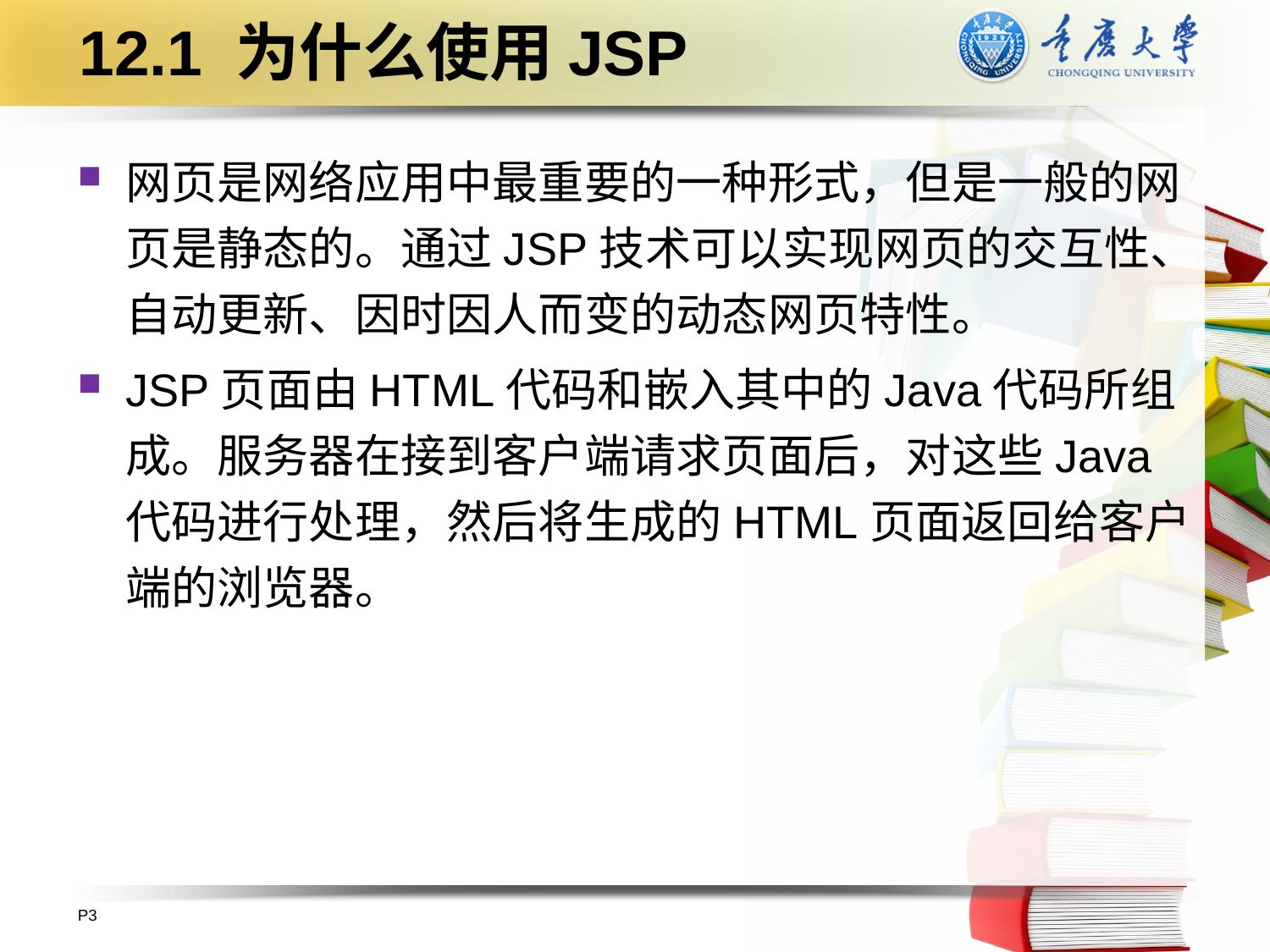

# 12.1 为什么使用JSP
网页是网络应用中最重要的一种形式，但是一般的网页是静态的。通过JSP技术可以实现网页的交互性、自动更新、因时因人而变的动态网页特性。
JSP页面由HTML代码和嵌入其中的Java代码所组成。服务器在接到客户端请求页面后，对这些Java代码进行处理，然后将生成的HTML页面返回给客户端的浏览器。
P3